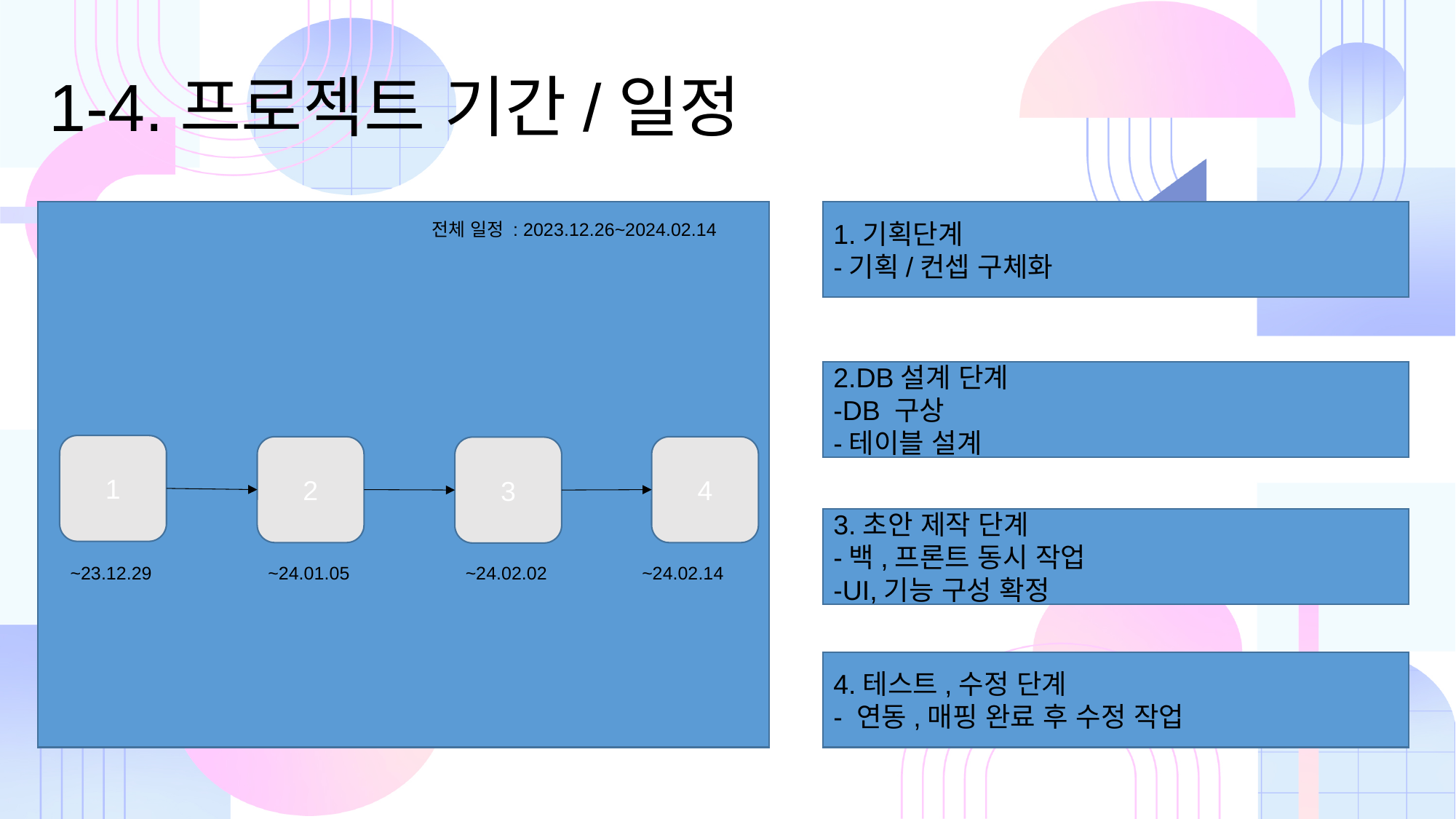

# 1-4.프로젝트 기간/일정

1.기획단계
-기획/컨셉 구체화
전체 일정 : 2023.12.26~2024.02.14
2.DB설계 단계
-DB 구상
-테이블 설계
1
2
4
3
3.초안 제작 단계
-백,프론트 동시 작업
-UI,기능 구성 확정
~23.12.29
~24.01.05
~24.02.02
~24.02.14
4.테스트,수정 단계
- 연동,매핑 완료 후 수정 작업